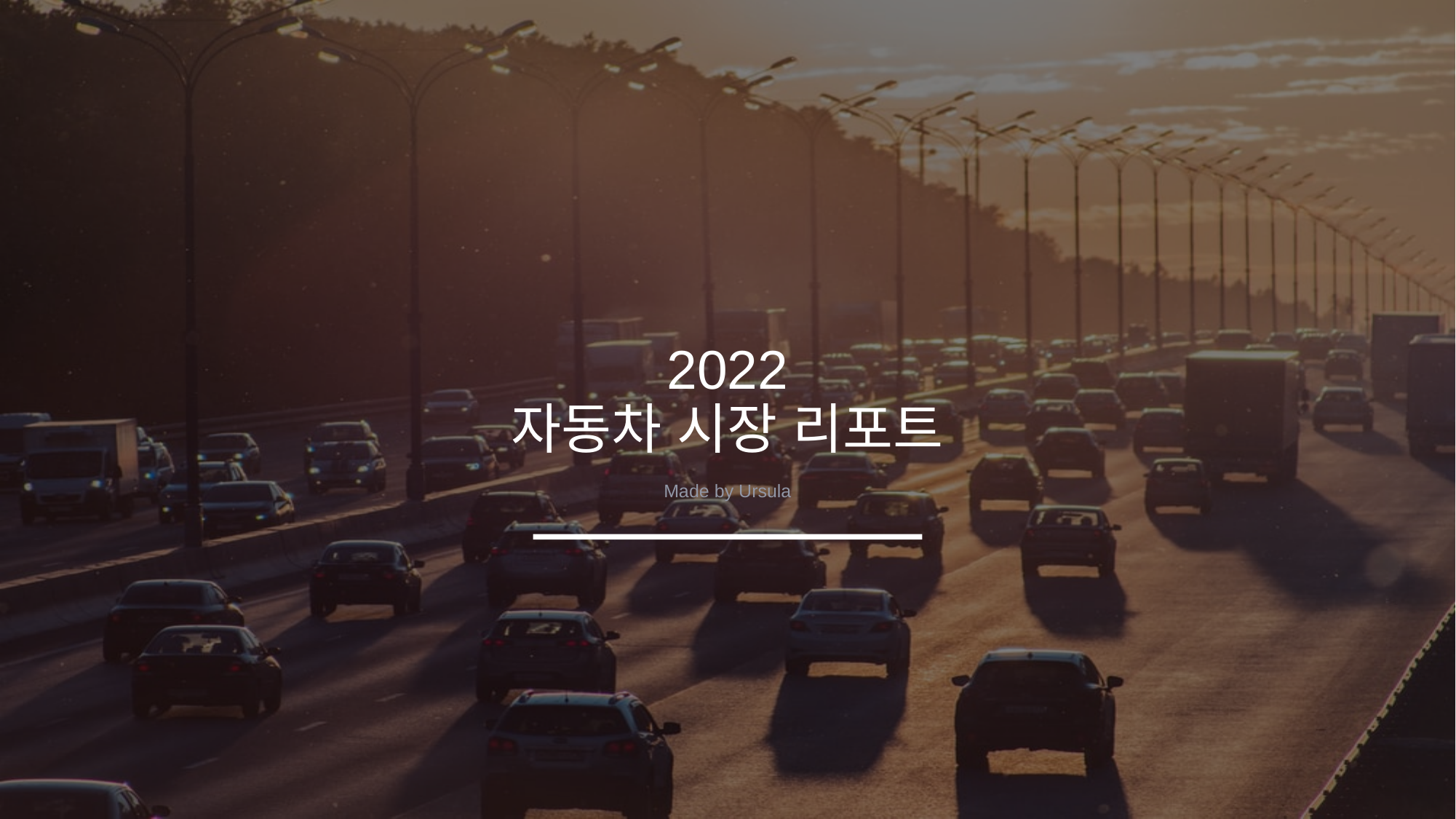

# 2022 자동차 시장 리포트
Made by Ursula